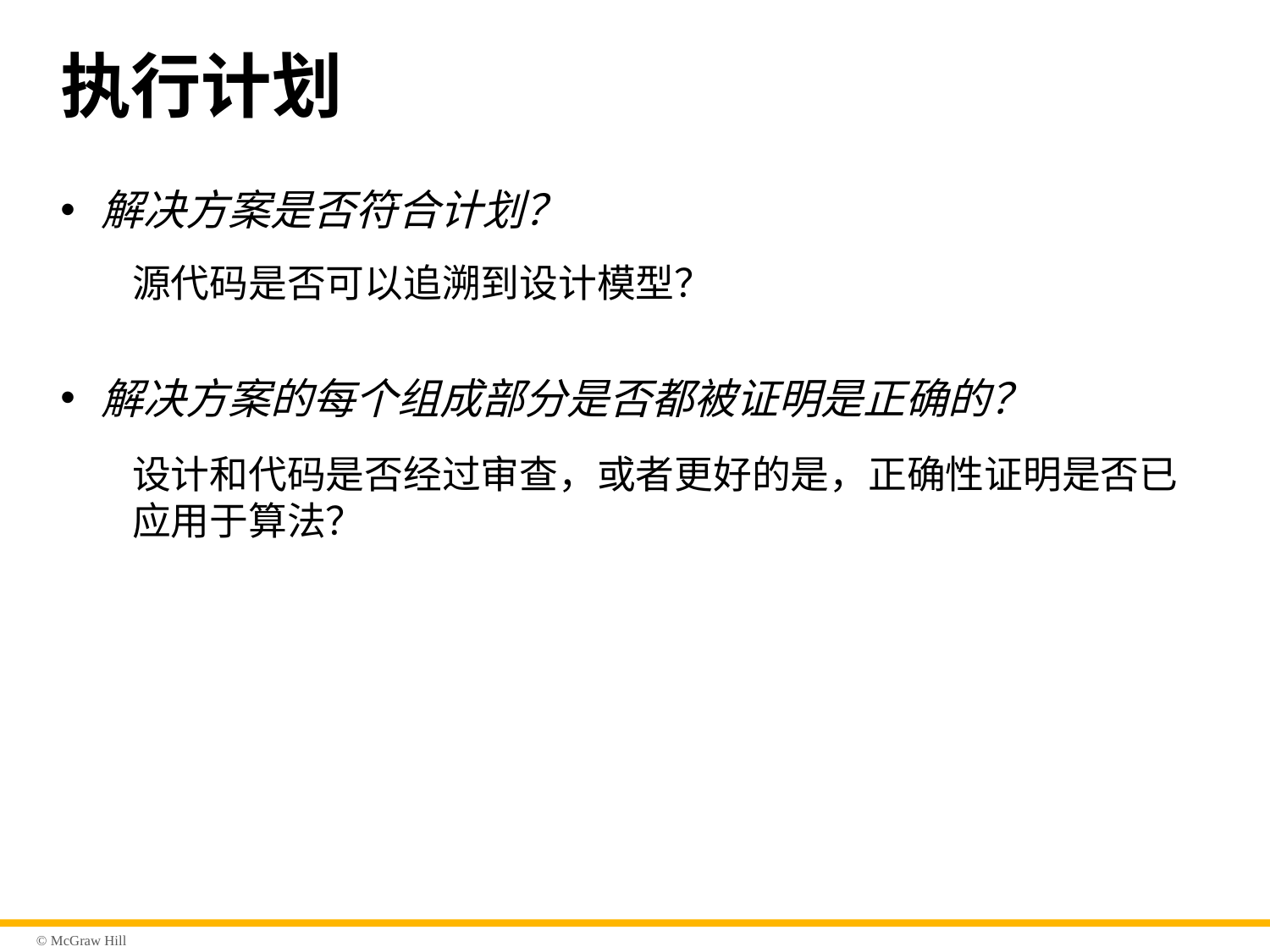

# 执行计划
解决方案是否符合计划？
源代码是否可以追溯到设计模型？
解决方案的每个组成部分是否都被证明是正确的？
设计和代码是否经过审查，或者更好的是，正确性证明是否已应用于算法？
17